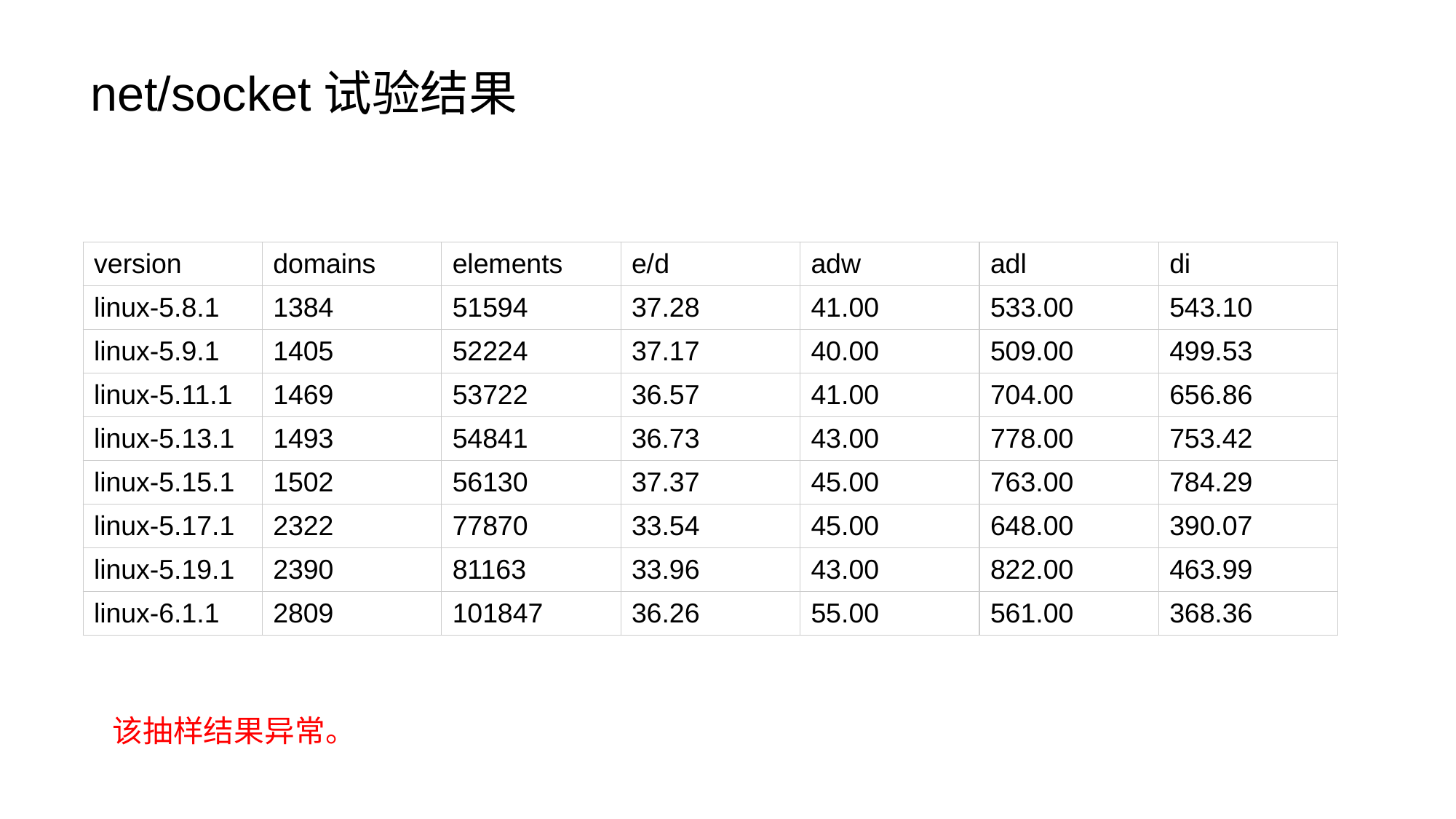

net/socket试验结果
| version | domains | elements | e/d | adw | adl | di |
| --- | --- | --- | --- | --- | --- | --- |
| linux-5.8.1 | 1384 | 51594 | 37.28 | 41.00 | 533.00 | 543.10 |
| linux-5.9.1 | 1405 | 52224 | 37.17 | 40.00 | 509.00 | 499.53 |
| linux-5.11.1 | 1469 | 53722 | 36.57 | 41.00 | 704.00 | 656.86 |
| linux-5.13.1 | 1493 | 54841 | 36.73 | 43.00 | 778.00 | 753.42 |
| linux-5.15.1 | 1502 | 56130 | 37.37 | 45.00 | 763.00 | 784.29 |
| linux-5.17.1 | 2322 | 77870 | 33.54 | 45.00 | 648.00 | 390.07 |
| linux-5.19.1 | 2390 | 81163 | 33.96 | 43.00 | 822.00 | 463.99 |
| linux-6.1.1 | 2809 | 101847 | 36.26 | 55.00 | 561.00 | 368.36 |
该抽样结果异常。